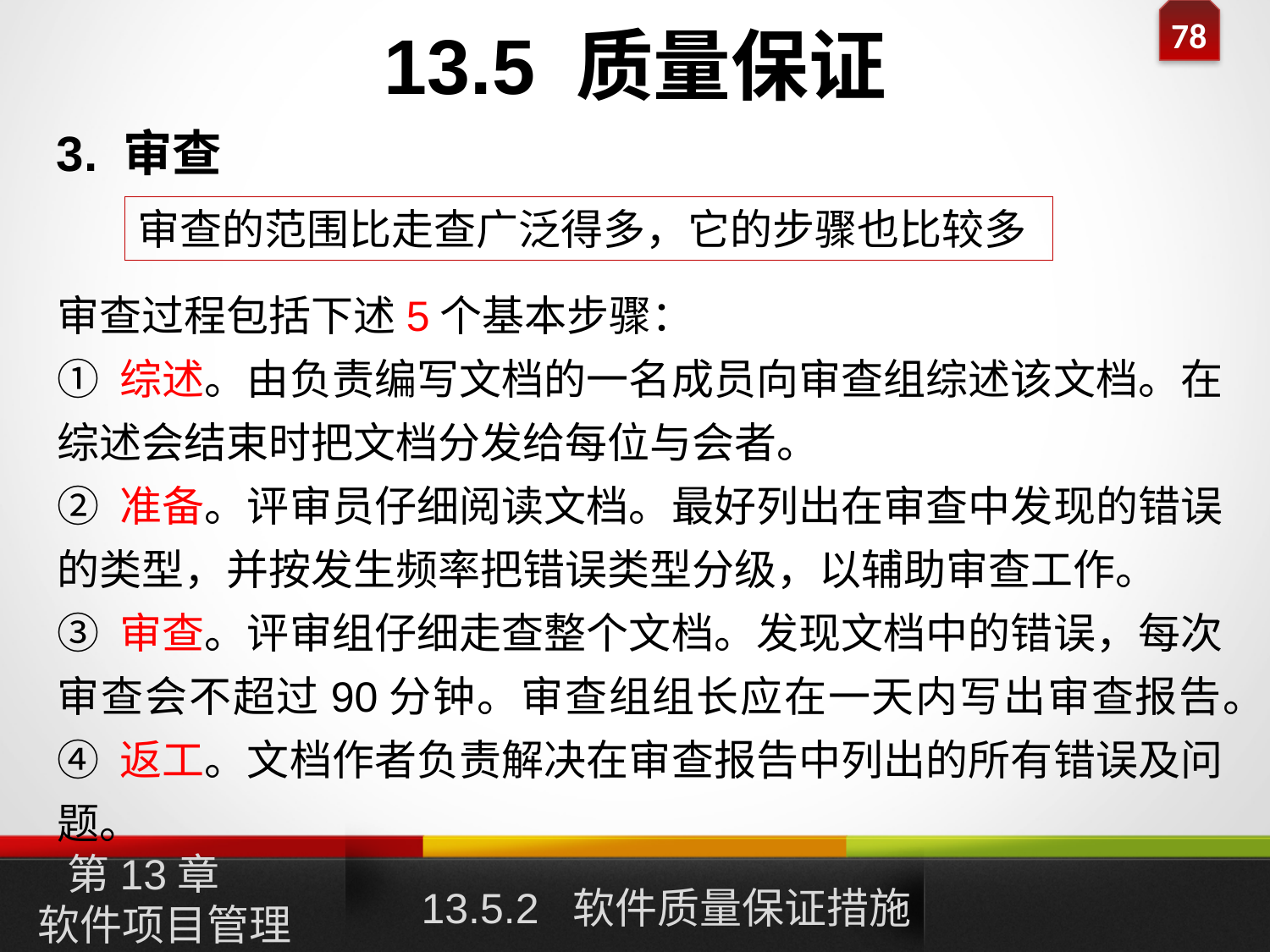

# 13.5 质量保证
3. 审查
审查的范围比走查广泛得多，它的步骤也比较多
审查过程包括下述5个基本步骤：
① 综述。由负责编写文档的一名成员向审查组综述该文档。在综述会结束时把文档分发给每位与会者。
② 准备。评审员仔细阅读文档。最好列出在审查中发现的错误的类型，并按发生频率把错误类型分级，以辅助审查工作。
③ 审查。评审组仔细走查整个文档。发现文档中的错误，每次审查会不超过90分钟。审查组组长应在一天内写出审查报告。
④ 返工。文档作者负责解决在审查报告中列出的所有错误及问题。
第13章
软件项目管理
13.5.2  软件质量保证措施